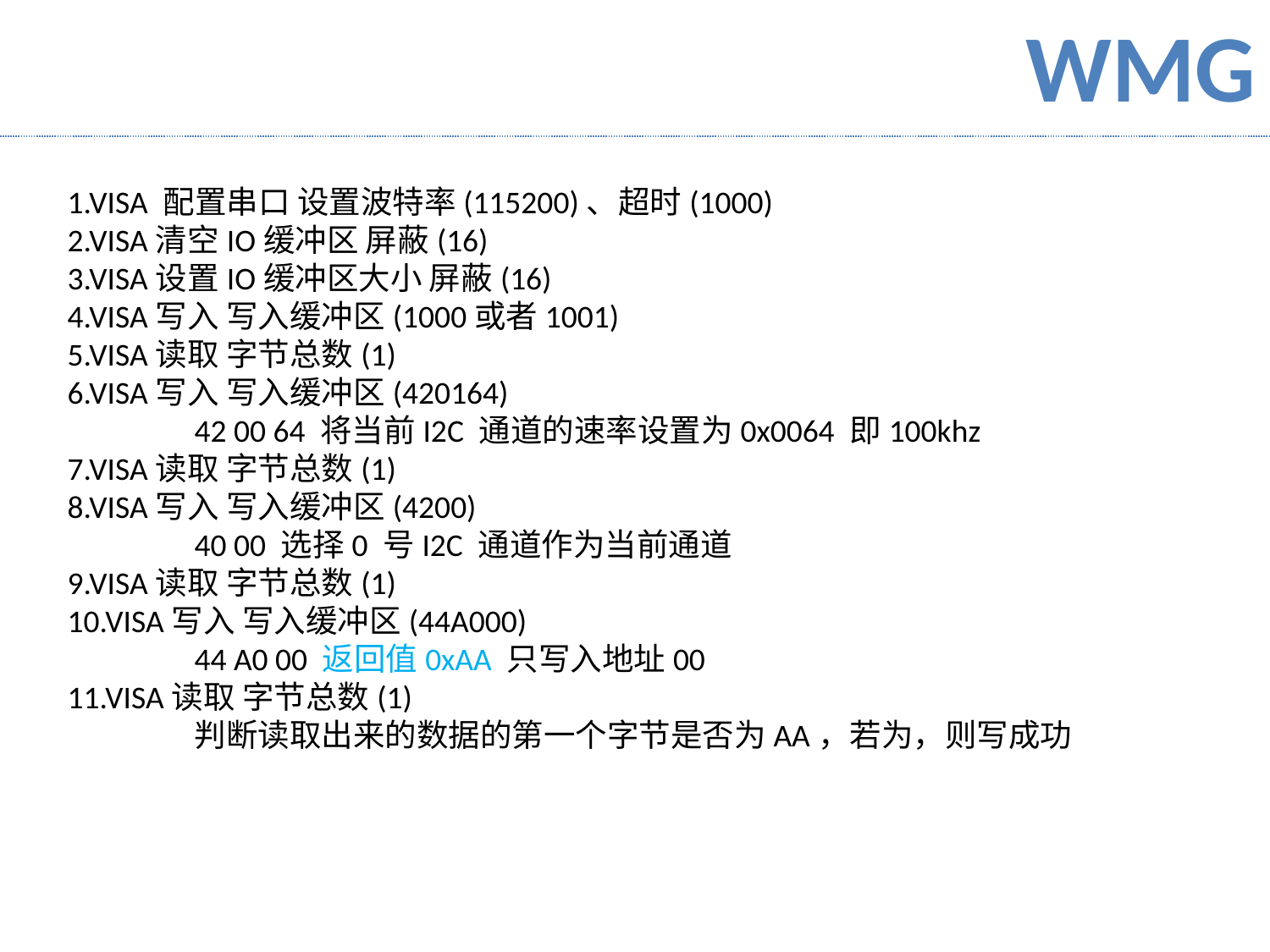

1.VISA 配置串口 设置波特率(115200)、超时(1000)
2.VISA清空IO缓冲区 屏蔽(16)
3.VISA设置IO缓冲区大小 屏蔽(16)
4.VISA写入 写入缓冲区(1000或者1001)
5.VISA读取 字节总数(1)
6.VISA写入 写入缓冲区(420164)
	42 00 64 将当前I2C 通道的速率设置为0x0064 即100khz
7.VISA读取 字节总数(1)
8.VISA写入 写入缓冲区(4200)
	40 00 选择0 号I2C 通道作为当前通道
9.VISA读取 字节总数(1)
10.VISA写入 写入缓冲区(44A000)
	44 A0 00 返回值0xAA 只写入地址00
11.VISA读取 字节总数(1)
	判断读取出来的数据的第一个字节是否为AA，若为，则写成功